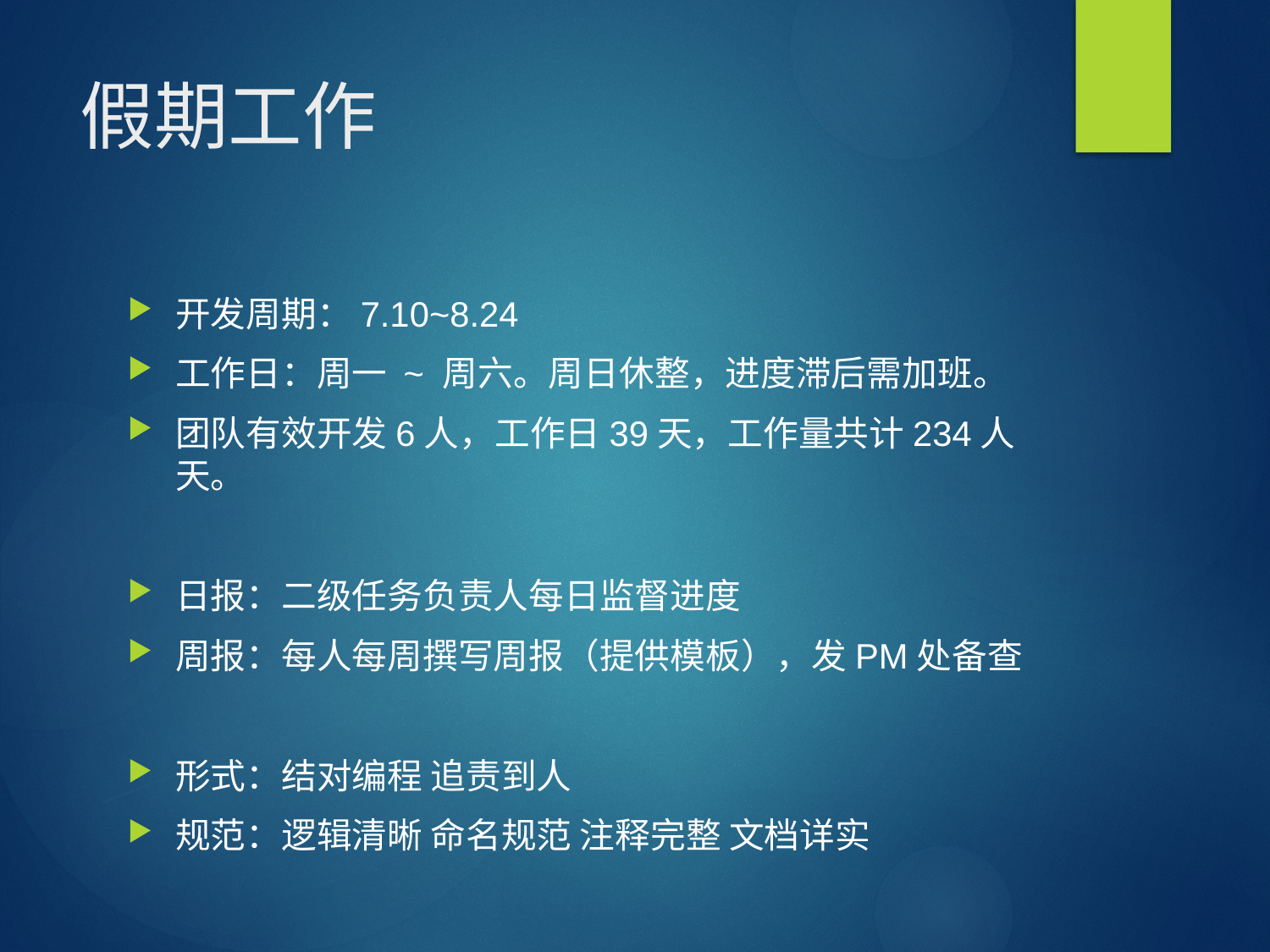

# 假期工作
开发周期：7.10~8.24
工作日：周一 ~ 周六。周日休整，进度滞后需加班。
团队有效开发6人，工作日39天，工作量共计234人天。

日报：二级任务负责人每日监督进度
周报：每人每周撰写周报（提供模板），发PM处备查

形式：结对编程 追责到人
规范：逻辑清晰 命名规范 注释完整 文档详实